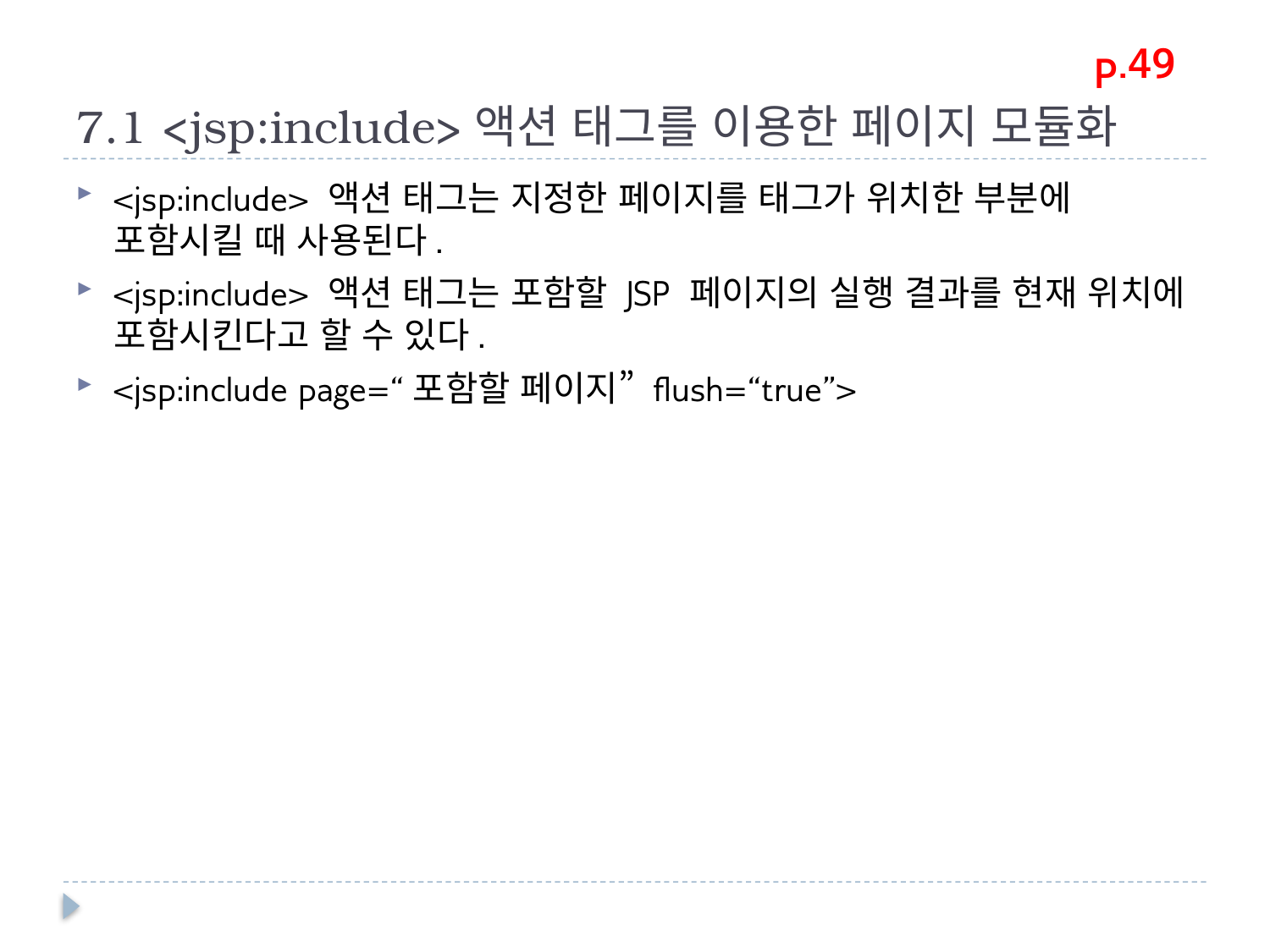

# 7.1 <jsp:include>액션 태그를 이용한 페이지 모듈화
p.49
<jsp:include> 액션 태그는 지정한 페이지를 태그가 위치한 부분에 포함시킬 때 사용된다.
<jsp:include> 액션 태그는 포함할 JSP 페이지의 실행 결과를 현재 위치에 포함시킨다고 할 수 있다.
<jsp:include page=“포함할 페이지” flush=“true”>